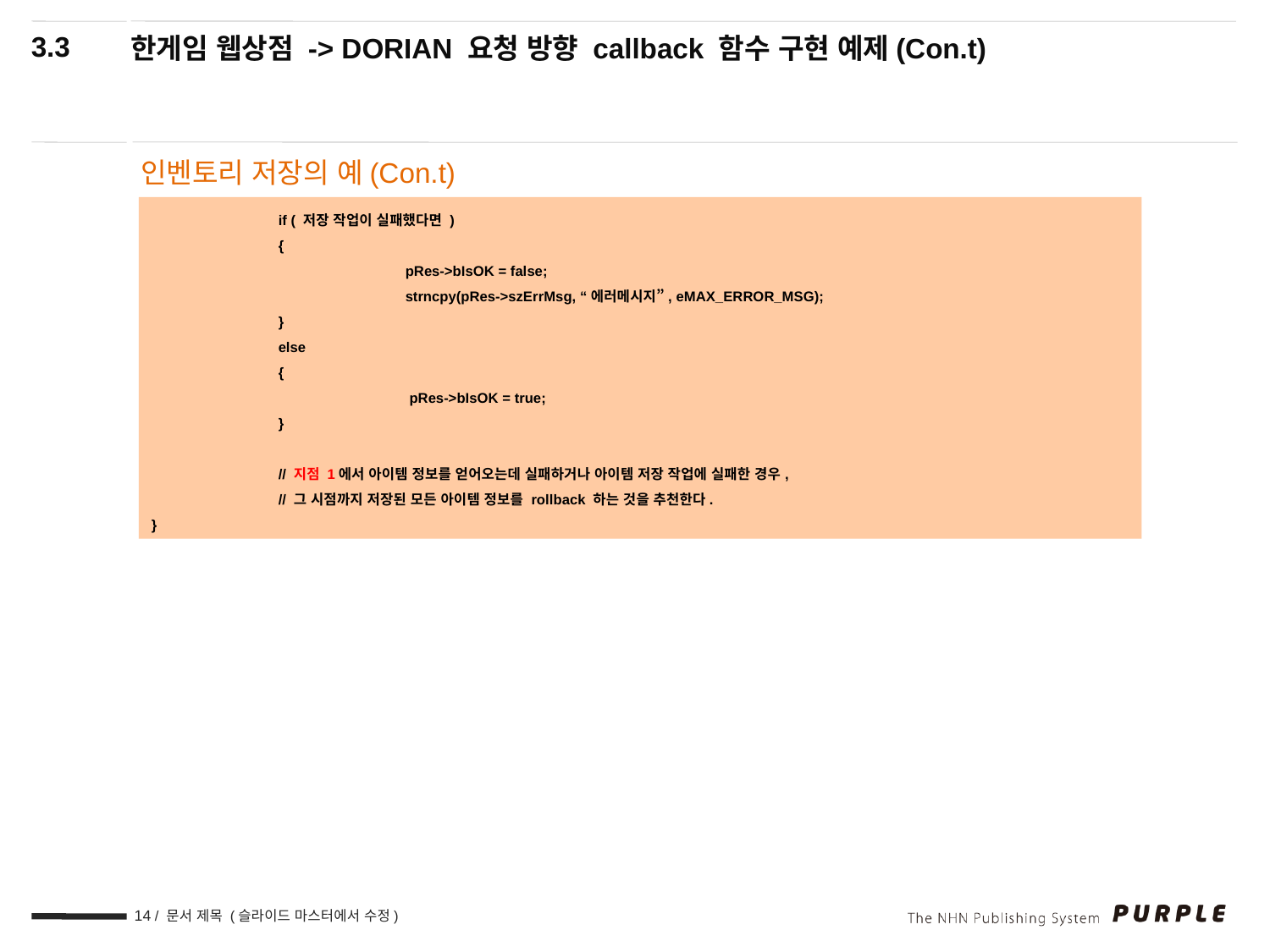

3.3
한게임 웹상점 -> DORIAN 요청 방향 callback 함수 구현 예제(Con.t)
인벤토리 저장의 예(Con.t)
if ( 저장 작업이 실패했다면 )
{
	pRes->bIsOK = false;
	strncpy(pRes->szErrMsg, “에러메시지”, eMAX_ERROR_MSG);
}
else
{
	 pRes->bIsOK = true;
}

// 지점 1에서 아이템 정보를 얻어오는데 실패하거나 아이템 저장 작업에 실패한 경우,
// 그 시점까지 저장된 모든 아이템 정보를 rollback 하는 것을 추천한다.
}